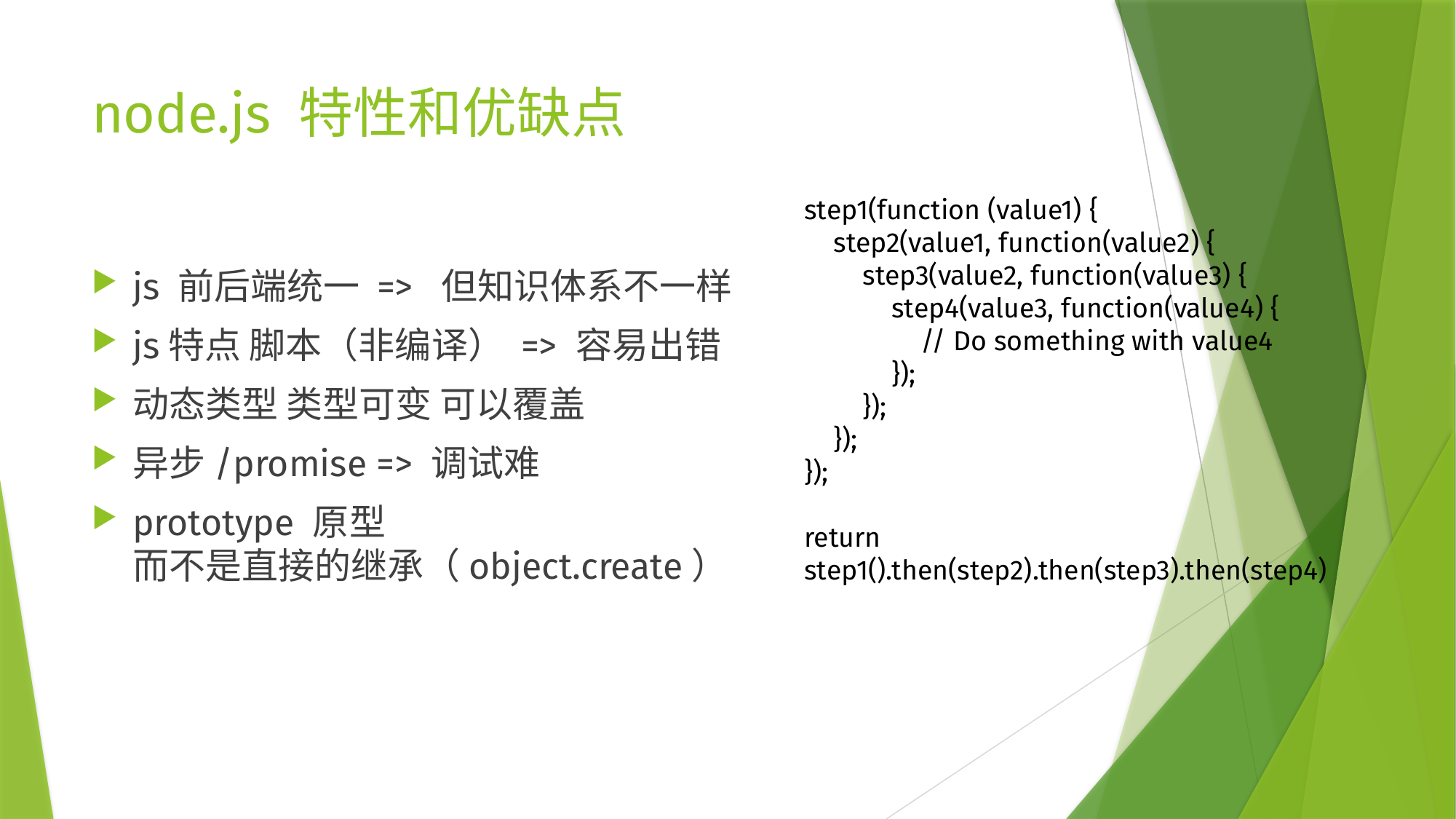

# node.js 特性和优缺点
step1(function (value1) {
    step2(value1, function(value2) {
        step3(value2, function(value3) {
            step4(value3, function(value4) {
                // Do something with value4
            });
        });
    });
});

return step1().then(step2).then(step3).then(step4)
js 前后端统一 =>  但知识体系不一样
js特点 脚本（非编译） => 容易出错
动态类型 类型可变 可以覆盖
异步/promise => 调试难
prototype 原型
而不是直接的继承（object.create）